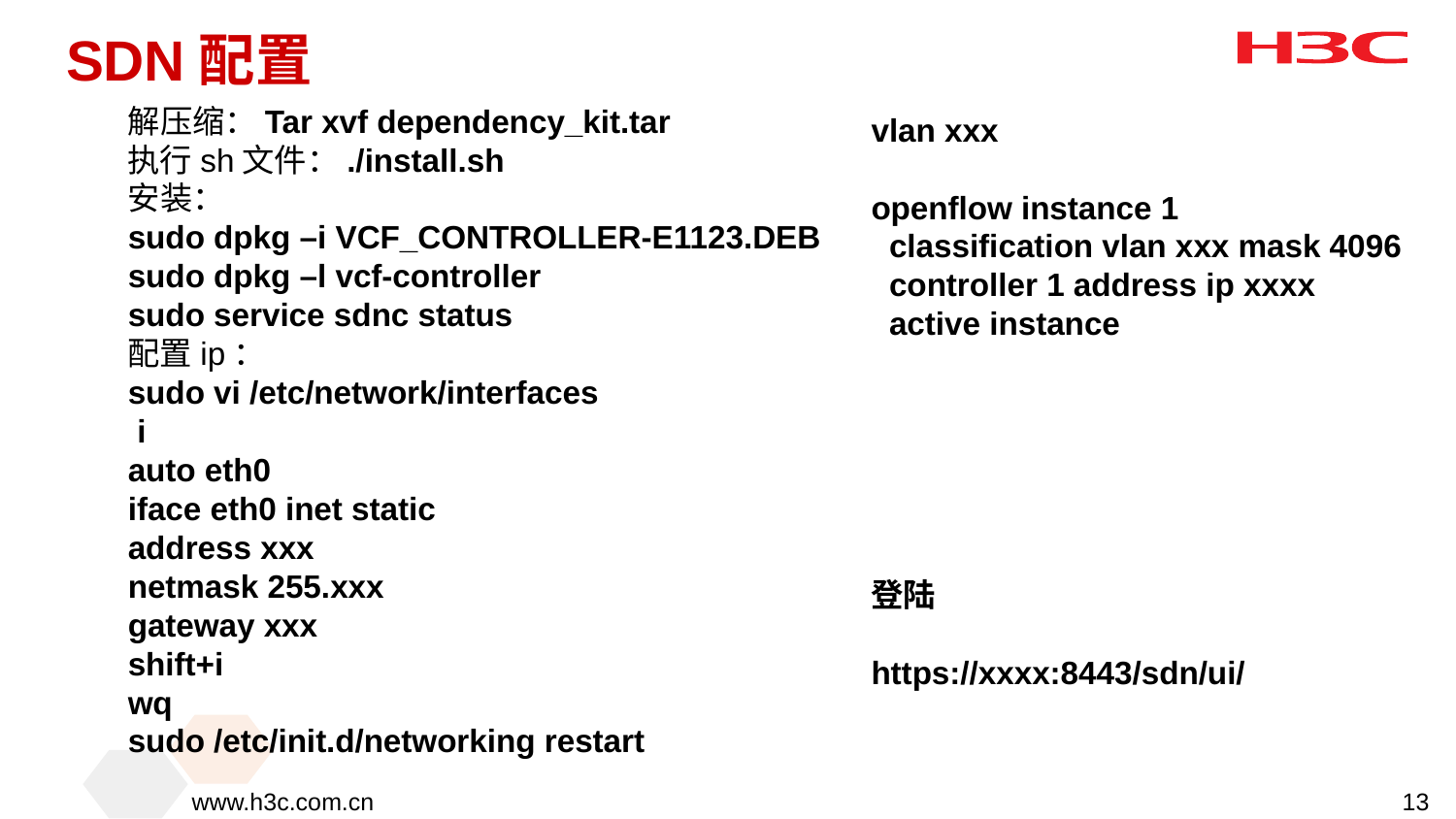

# SDN配置
解压缩：Tar xvf dependency_kit.tar
执行sh文件：./install.sh
安装：
sudo dpkg –i VCF_CONTROLLER-E1123.DEB
sudo dpkg –l vcf-controller
sudo service sdnc status
配置ip：
sudo vi /etc/network/interfaces
 i
auto eth0
iface eth0 inet static
address xxx
netmask 255.xxx
gateway xxx
shift+i
wq
sudo /etc/init.d/networking restart

vlan xxx

openflow instance 1
  classification vlan xxx mask 4096
  controller 1 address ip xxxx
  active instance

登陆

https://xxxx:8443/sdn/ui/